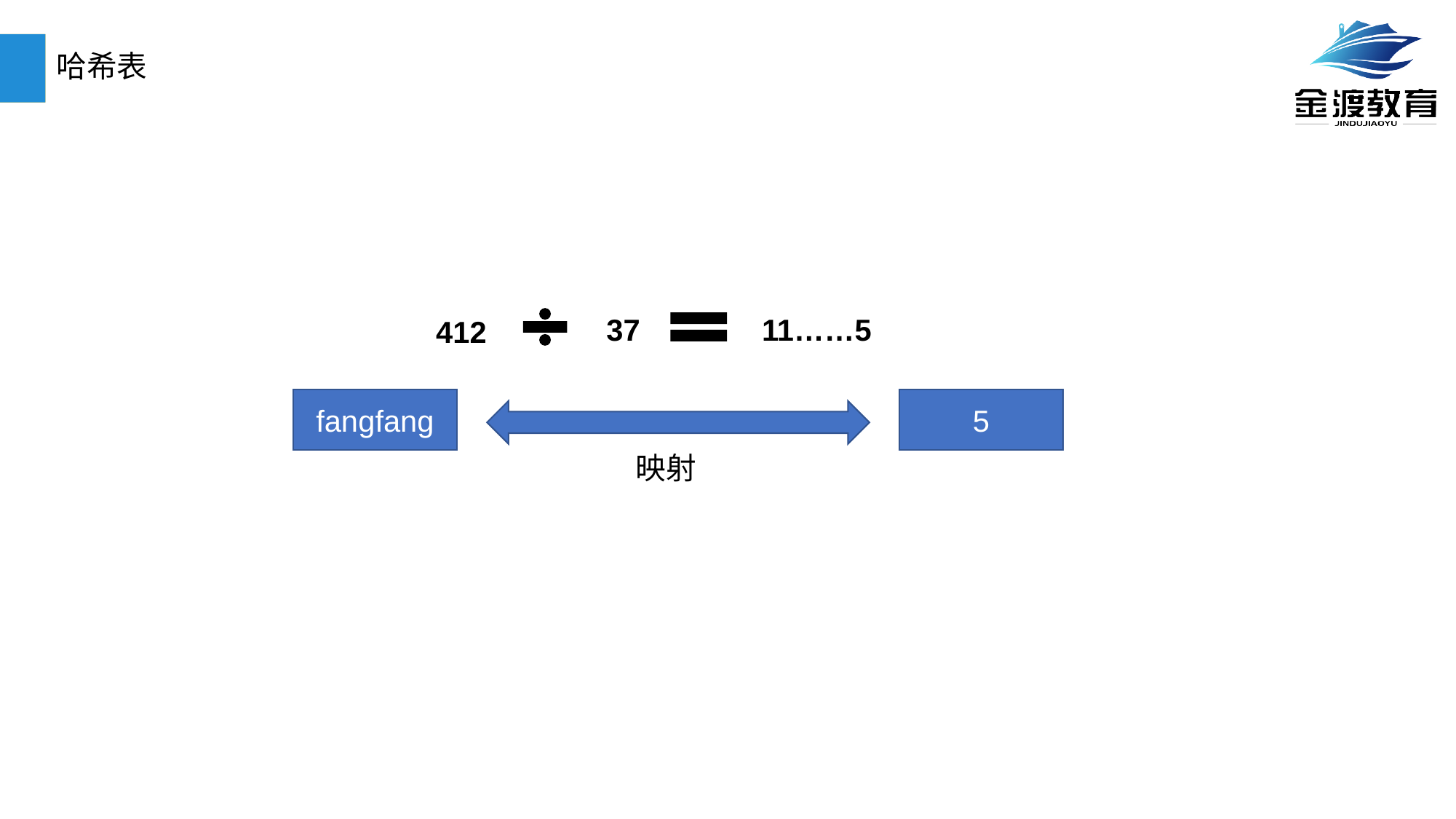

# 哈希表

37
11……5
412
fangfang
5

映射